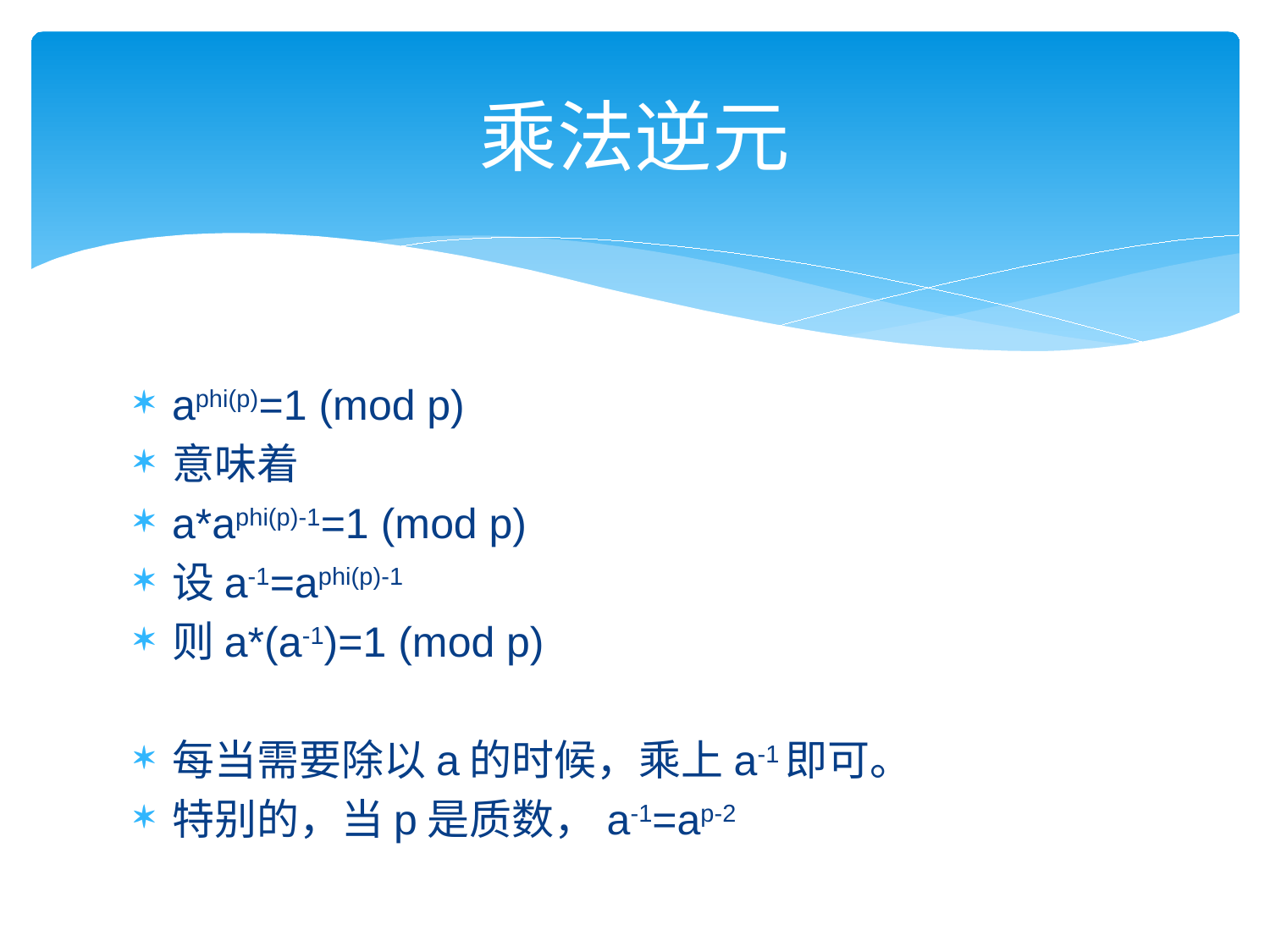

# 乘法逆元
aphi(p)=1 (mod p)
意味着
a*aphi(p)-1=1 (mod p)
设a-1=aphi(p)-1
则a*(a-1)=1 (mod p)

每当需要除以a的时候，乘上a-1即可。
特别的，当p是质数，a-1=ap-2